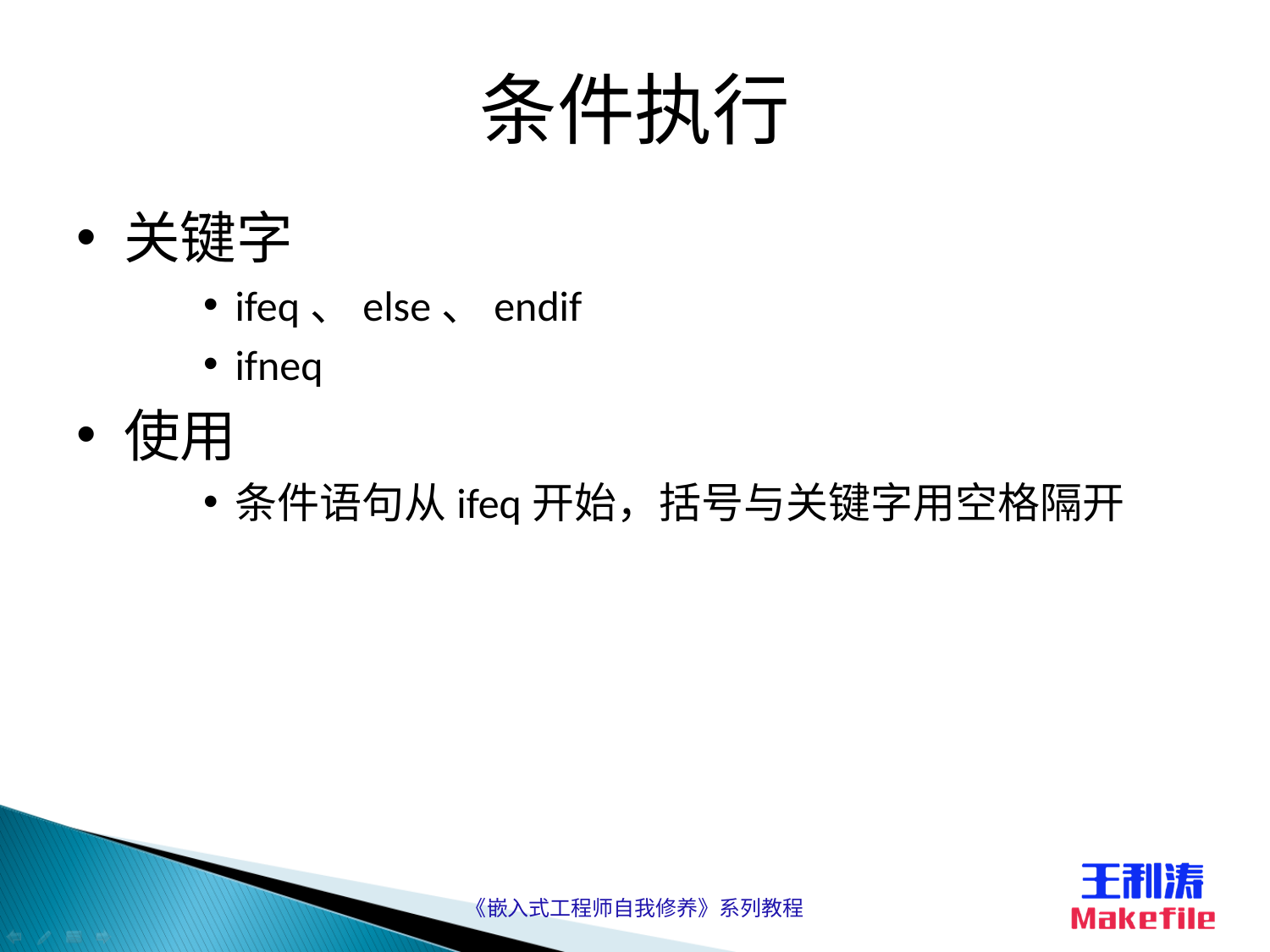

# 条件执行
关键字
ifeq、else、endif
ifneq
使用
条件语句从ifeq开始，括号与关键字用空格隔开
《嵌入式工程师自我修养》系列教程